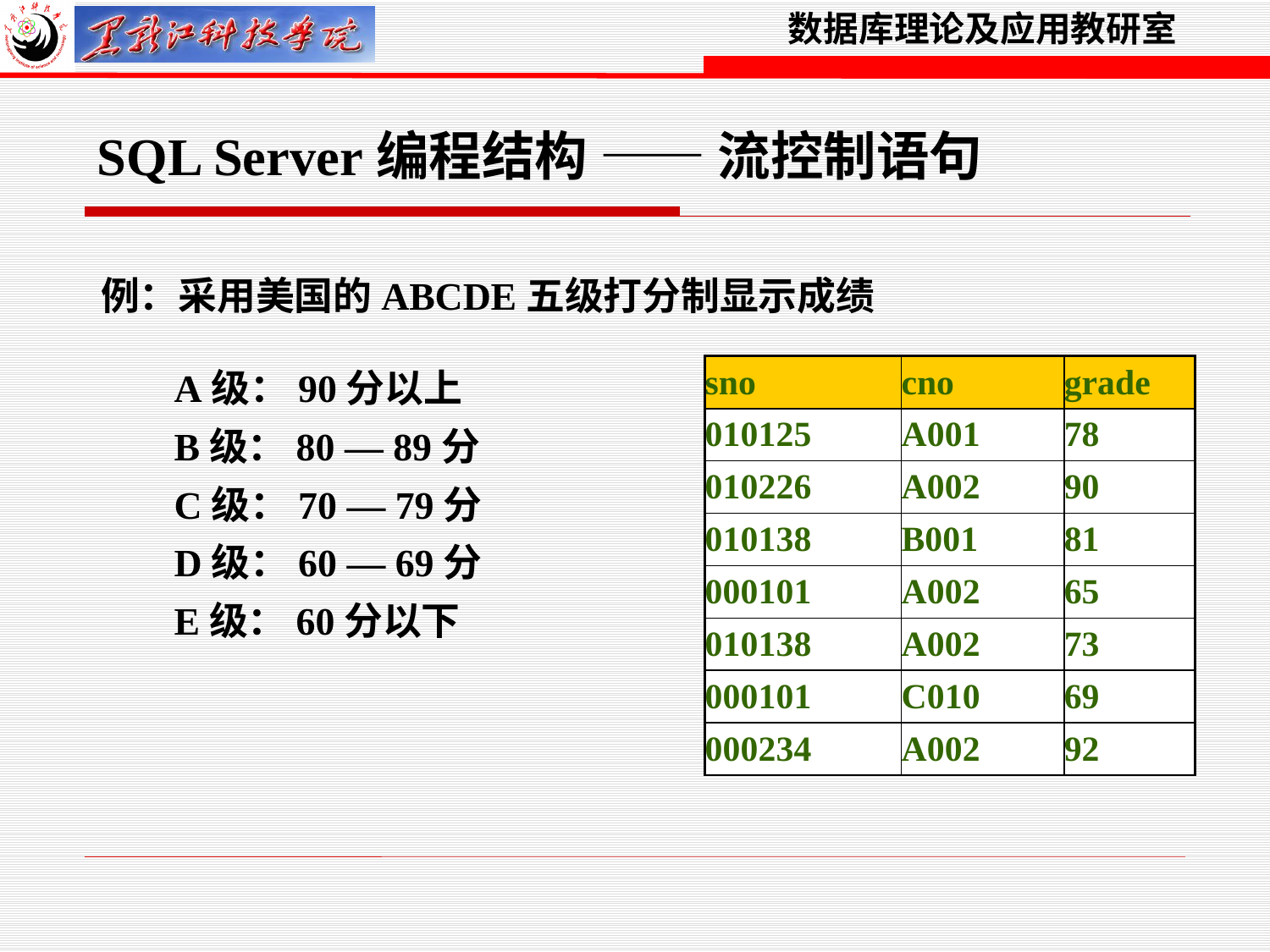

SQL Server编程结构 —— 流控制语句
例：采用美国的ABCDE五级打分制显示成绩
A级：90分以上
B级：80 — 89分
C级：70 — 79分
D级：60 — 69分
E级：60分以下
| sno | cno | grade |
| --- | --- | --- |
| 010125 | A001 | 78 |
| 010226 | A002 | 90 |
| 010138 | B001 | 81 |
| 000101 | A002 | 65 |
| 010138 | A002 | 73 |
| 000101 | C010 | 69 |
| 000234 | A002 | 92 |